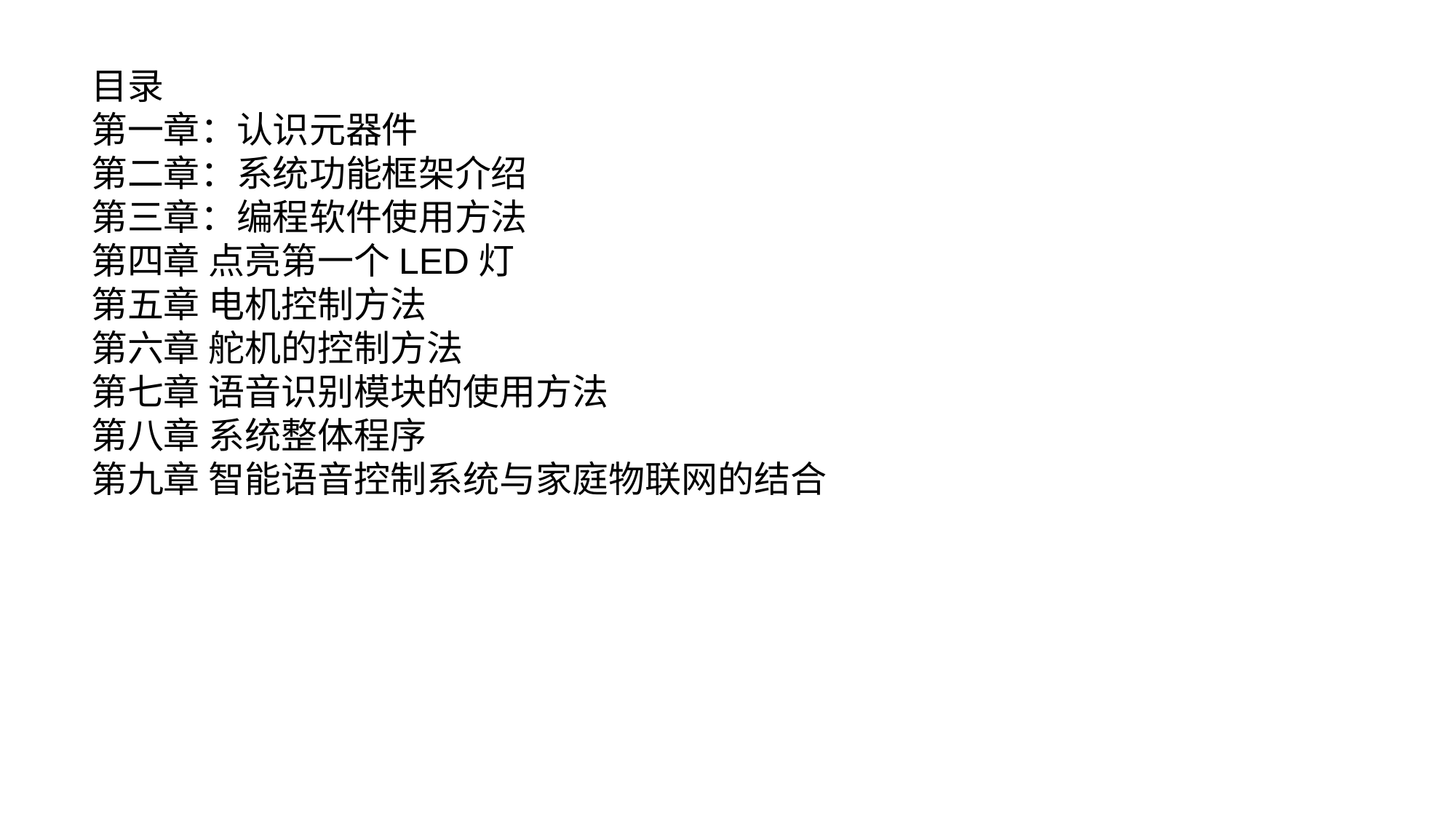

目录
第一章：认识元器件
第二章：系统功能框架介绍
第三章：编程软件使用方法
第四章 点亮第一个LED灯
第五章 电机控制方法
第六章 舵机的控制方法
第七章 语音识别模块的使用方法
第八章 系统整体程序
第九章 智能语音控制系统与家庭物联网的结合